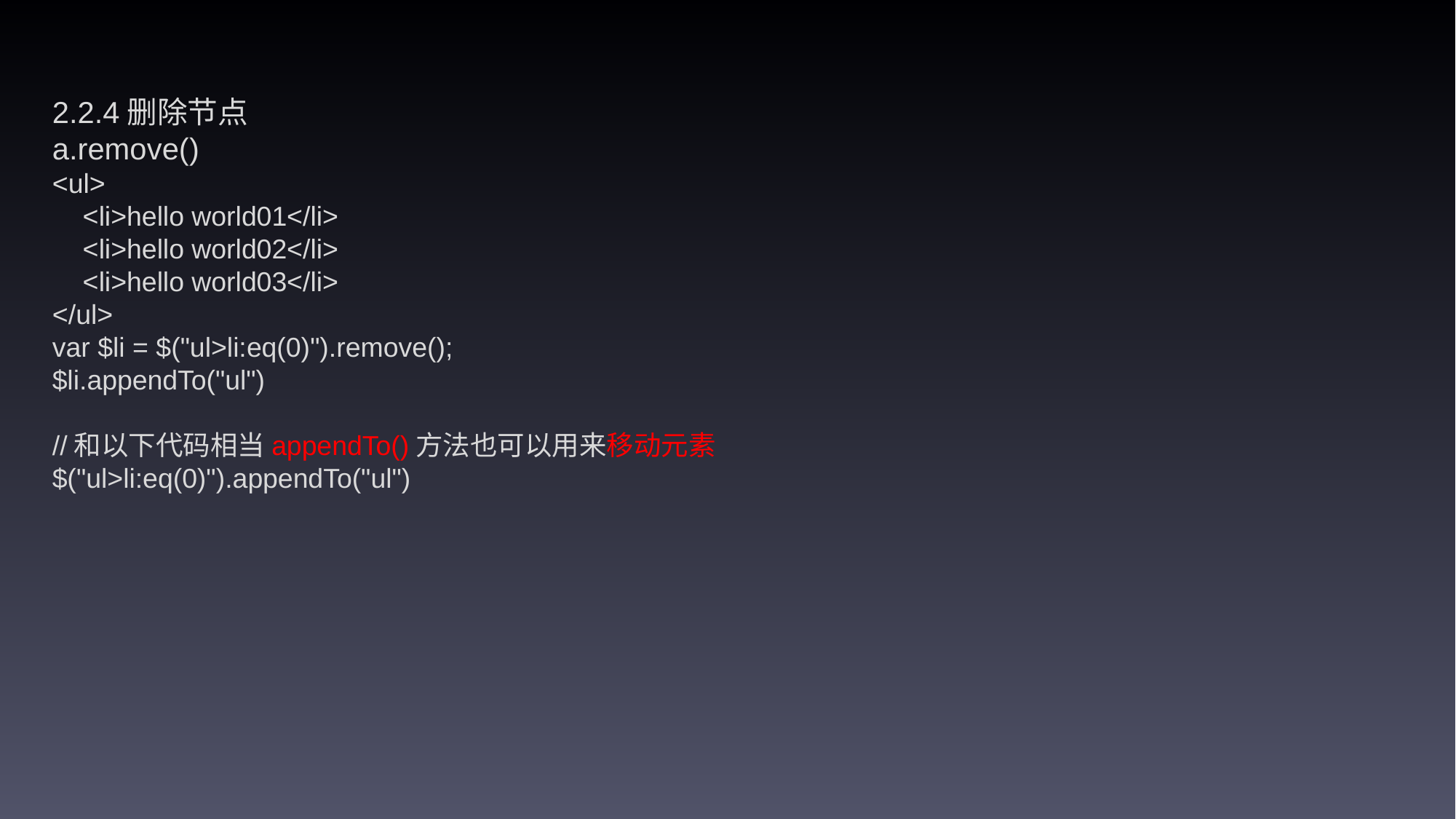

2.2.4删除节点
a.remove()
<ul>
    <li>hello world01</li>
    <li>hello world02</li>
    <li>hello world03</li>
</ul>
var $li = $("ul>li:eq(0)").remove();
$li.appendTo("ul")

//和以下代码相当appendTo()方法也可以用来移动元素
$("ul>li:eq(0)").appendTo("ul")